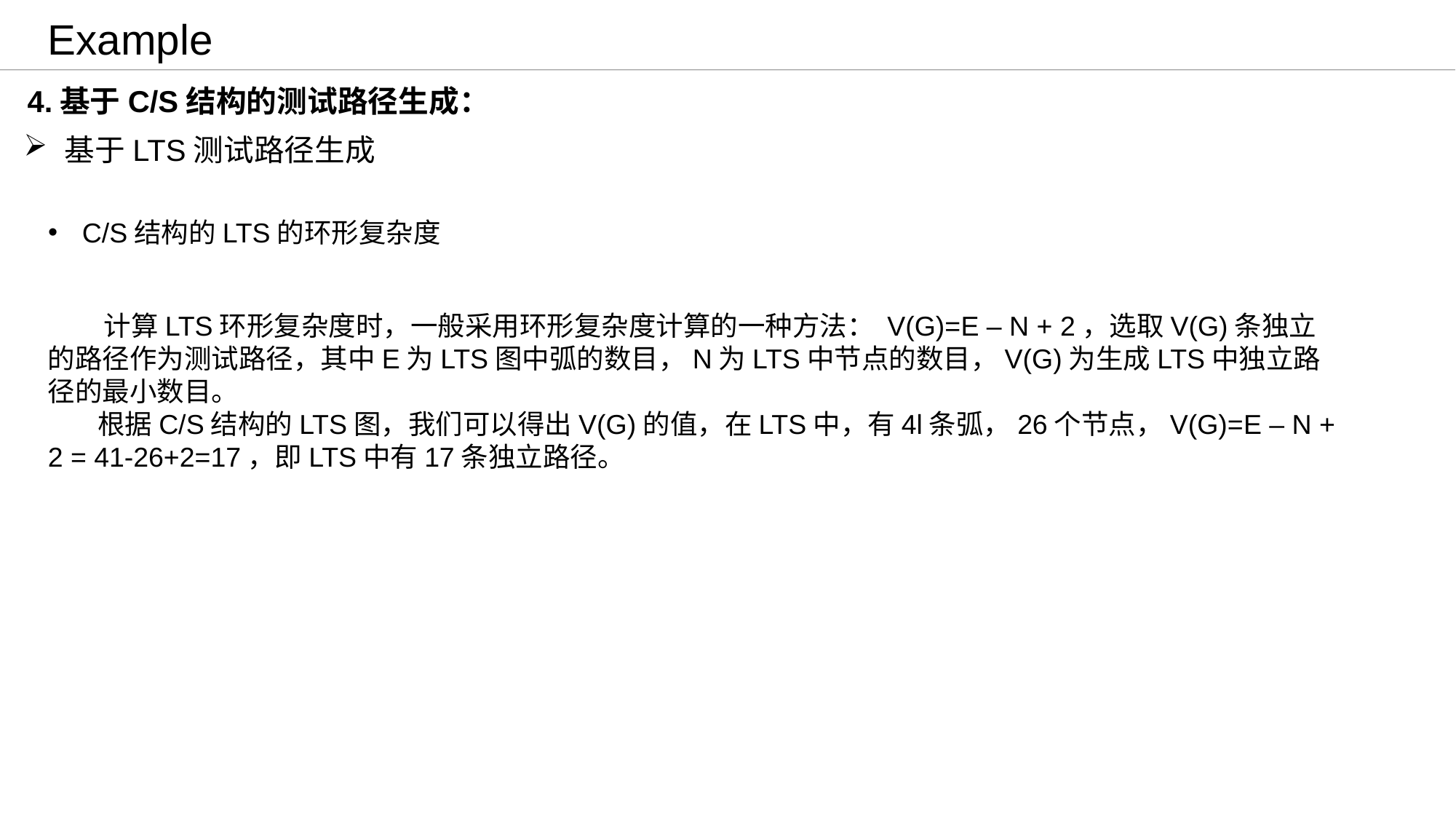

Example

4.基于C/S结构的测试路径生成：

基于LTS测试路径生成

C/S结构的LTS的环形复杂度
        计算LTS环形复杂度时，一般采用环形复杂度计算的一种方法： V(G)=E – N + 2，选取V(G)条独立的路径作为测试路径，其中E为LTS图中弧的数目，N为LTS中节点的数目，V(G)为生成LTS中独立路径的最小数目。
       根据C/S结构的LTS图，我们可以得出V(G)的值，在LTS中，有4l条弧，26个节点，V(G)=E – N + 2 = 41-26+2=17，即LTS中有17条独立路径。